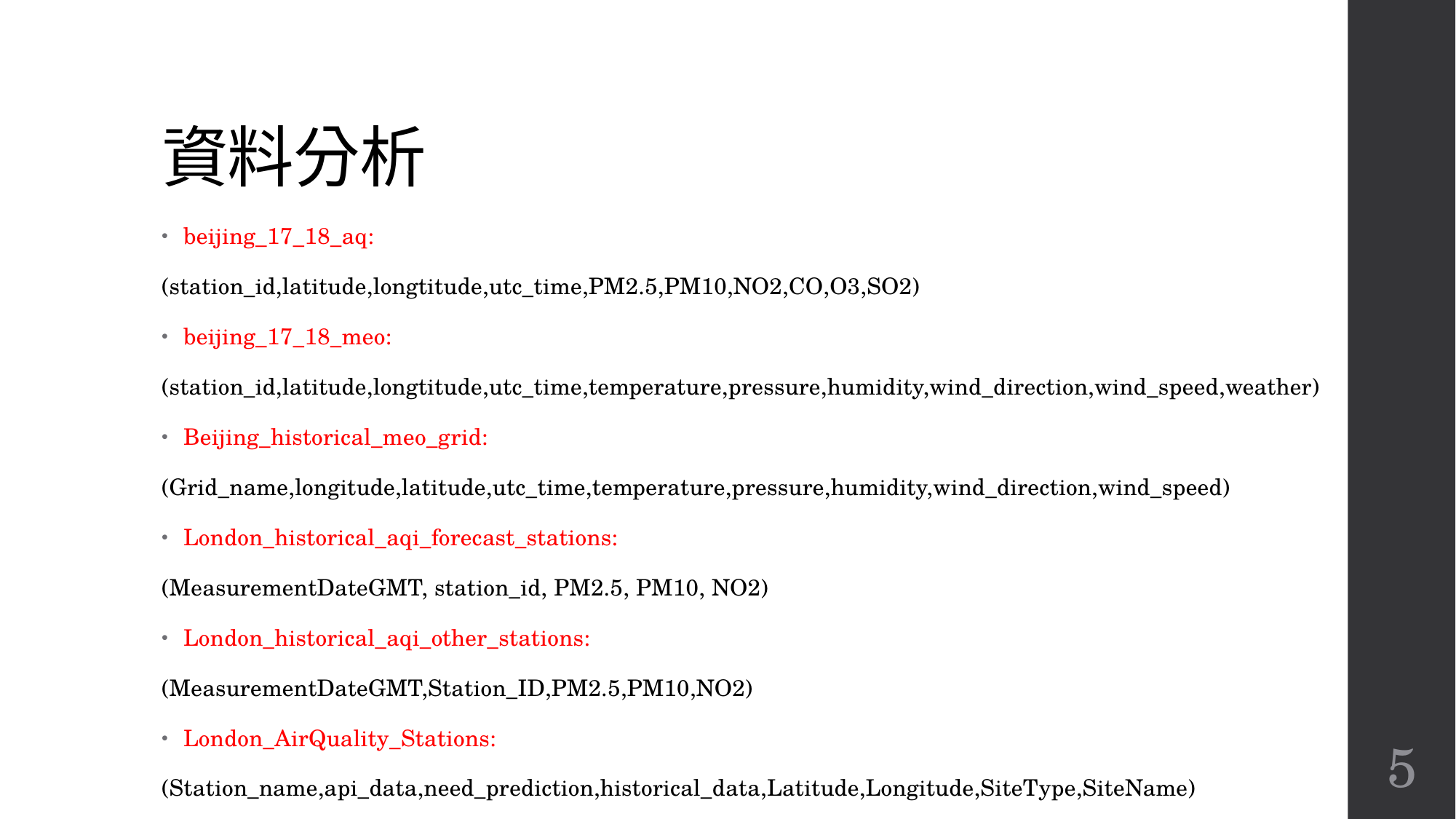

# 資料分析
beijing_17_18_aq:
(station_id,latitude,longtitude,utc_time,PM2.5,PM10,NO2,CO,O3,SO2)
beijing_17_18_meo:
(station_id,latitude,longtitude,utc_time,temperature,pressure,humidity,wind_direction,wind_speed,weather)
Beijing_historical_meo_grid:
(Grid_name,longitude,latitude,utc_time,temperature,pressure,humidity,wind_direction,wind_speed)
London_historical_aqi_forecast_stations:
(MeasurementDateGMT, station_id, PM2.5, PM10, NO2)
London_historical_aqi_other_stations:
(MeasurementDateGMT,Station_ID,PM2.5,PM10,NO2)
London_AirQuality_Stations:
(Station_name,api_data,need_prediction,historical_data,Latitude,Longitude,SiteType,SiteName)

5